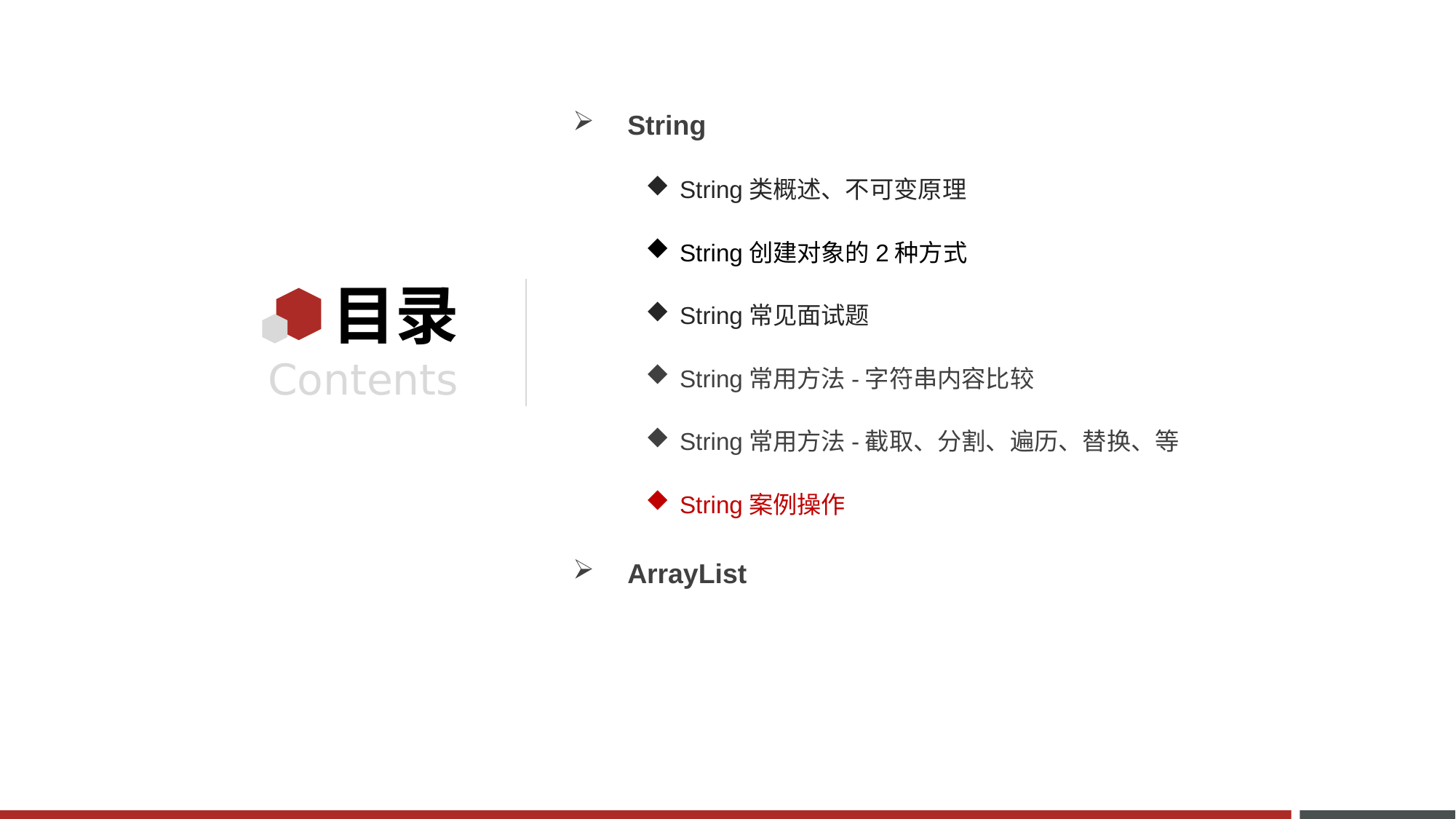

String
String类概述、不可变原理
String创建对象的2种方式
String常见面试题
String常用方法-字符串内容比较
String常用方法-截取、分割、遍历、替换、等
String案例操作
ArrayList